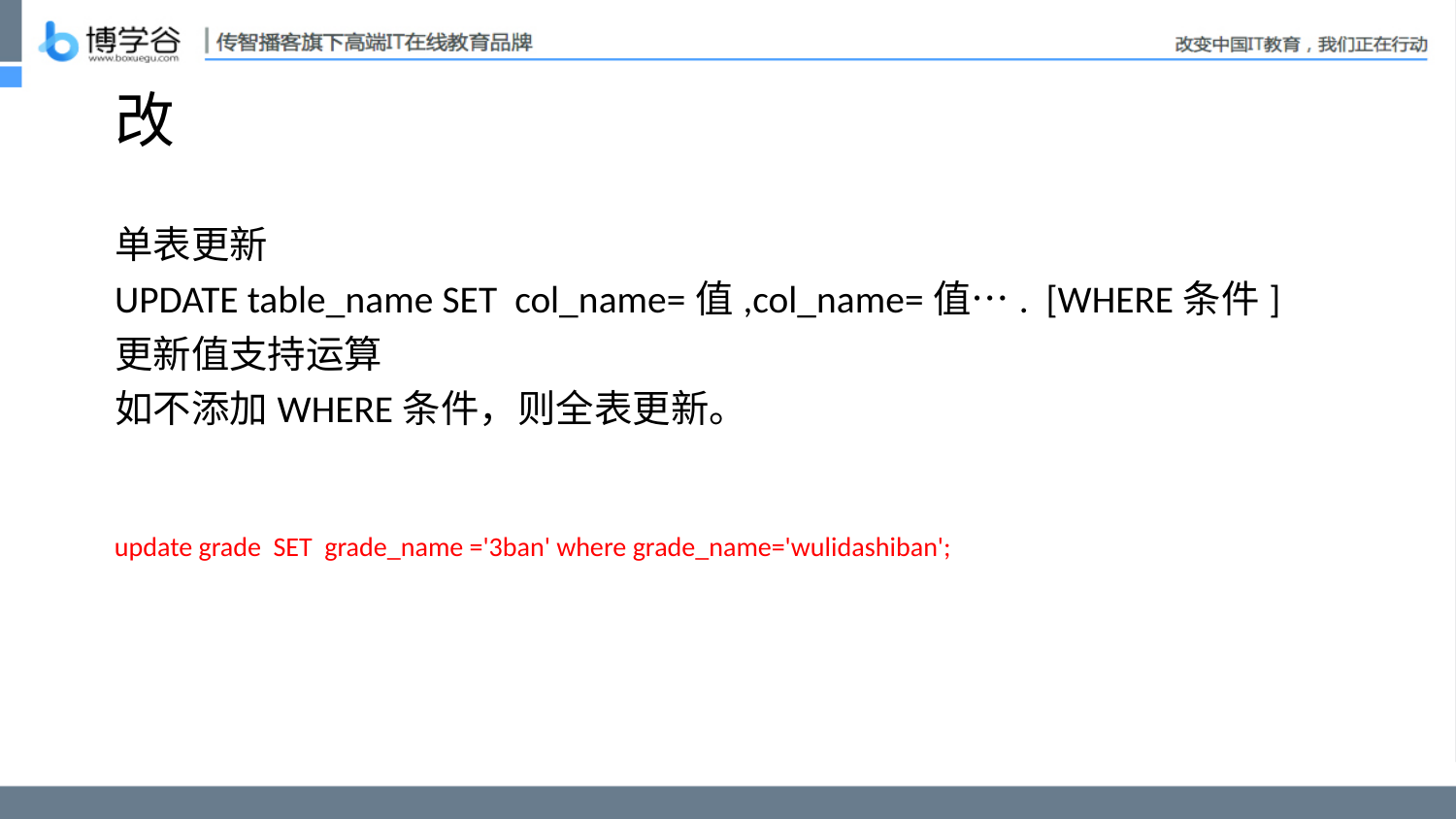

# 改
单表更新
UPDATE table_name SET  col_name=值,col_name=值….  [WHERE条件]
更新值支持运算
如不添加WHERE条件，则全表更新。
update grade  SET  grade_name ='3ban' where grade_name='wulidashiban';